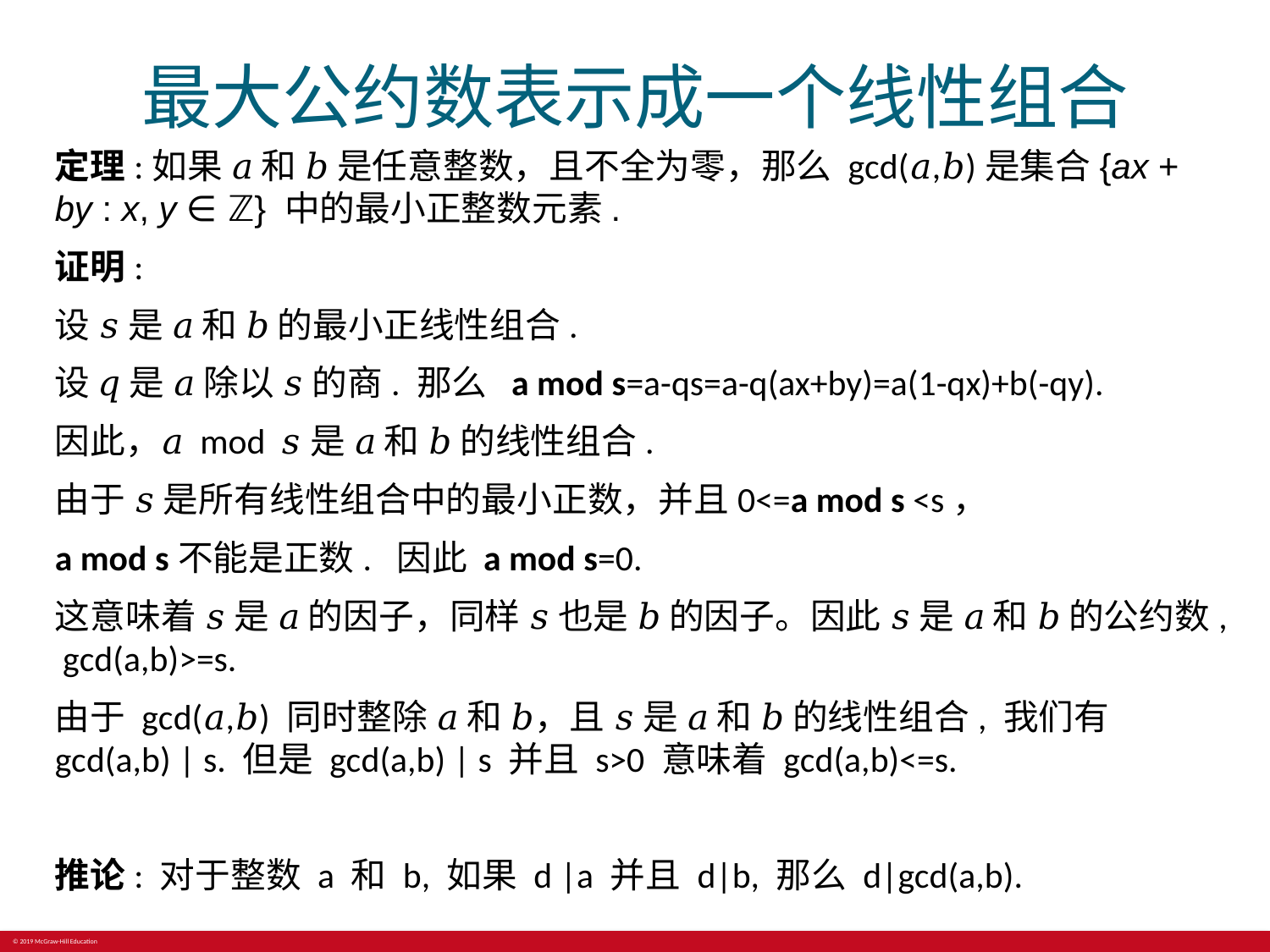

# 最大公约数表示成一个线性组合
定理:如果 𝑎 和 𝑏 是任意整数，且不全为零，那么 gcd⁡(𝑎,𝑏)是集合{ax + by : x, y ∈ ℤ} 中的最小正整数元素.
证明:
设 𝑠 是 𝑎 和 𝑏 的最小正线性组合.
设 𝑞 是 𝑎 除以 𝑠 的商. 那么  a mod s=a-qs=a-q(ax+by)=a(1-qx)+b(-qy).
因此，𝑎 mod  𝑠是 𝑎 和 𝑏 的线性组合.
由于 𝑠 是所有线性组合中的最小正数，并且0<=a mod s <s，
a mod s不能是正数.  因此 a mod s=0.
这意味着 𝑠 是 𝑎 的因子，同样 𝑠 也是 𝑏 的因子。因此 𝑠 是 𝑎 和 𝑏 的公约数, gcd(a,b)>=s.
由于 gcd⁡(𝑎,𝑏) 同时整除 𝑎 和 𝑏，且 𝑠 是 𝑎 和 𝑏 的线性组合, 我们有  gcd(a,b) | s. 但是 gcd(a,b) | s 并且 s>0 意味着 gcd(a,b)<=s.

推论: 对于整数 a 和 b, 如果 d |a 并且 d|b, 那么 d|gcd(a,b).